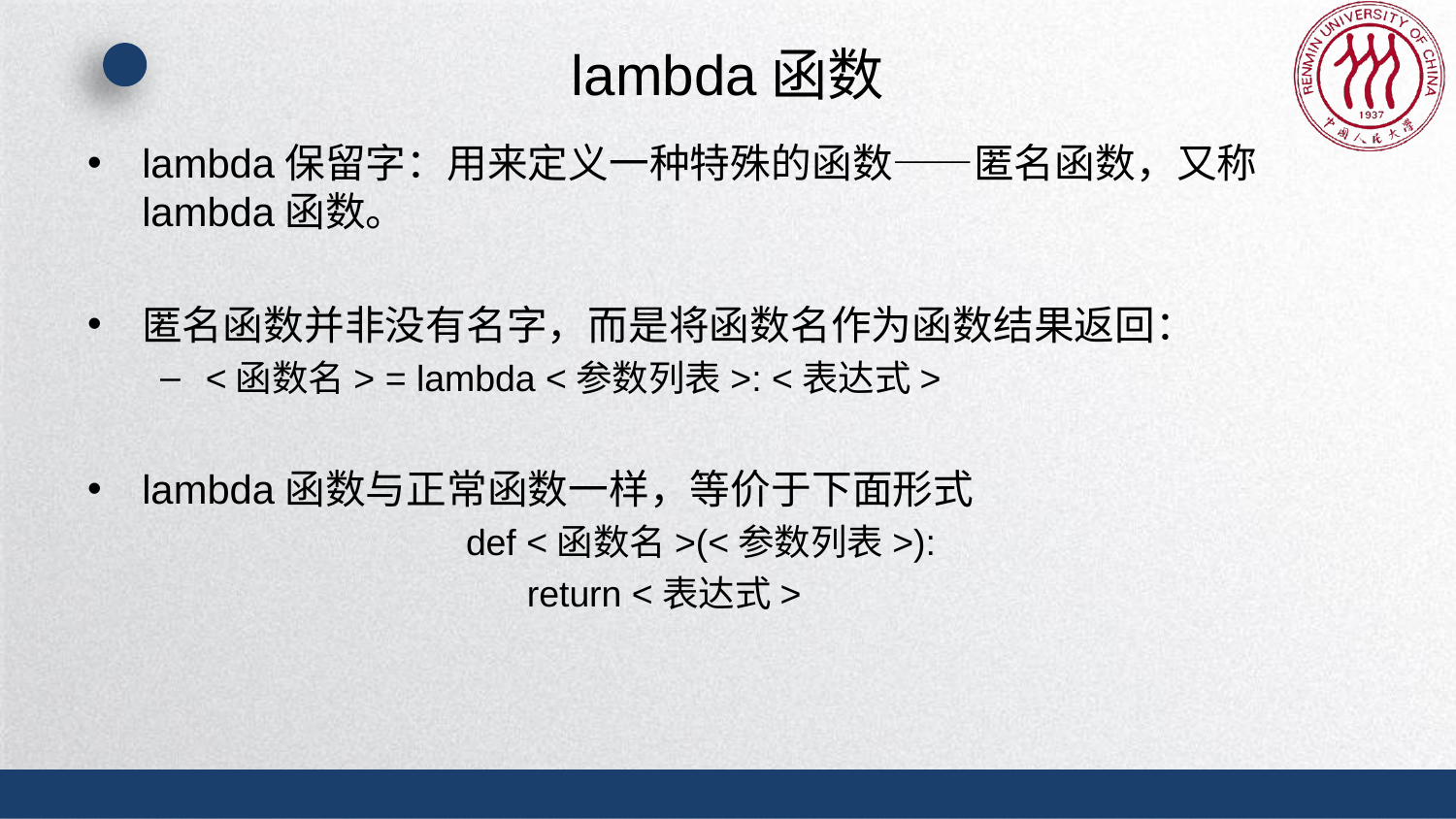

# lambda函数
lambda保留字：用来定义一种特殊的函数——匿名函数，又称lambda函数。

匿名函数并非没有名字，而是将函数名作为函数结果返回：
<函数名> = lambda <参数列表>: <表达式>

lambda函数与正常函数一样，等价于下面形式
                              def <函数名>(<参数列表>):
                                    return <表达式>